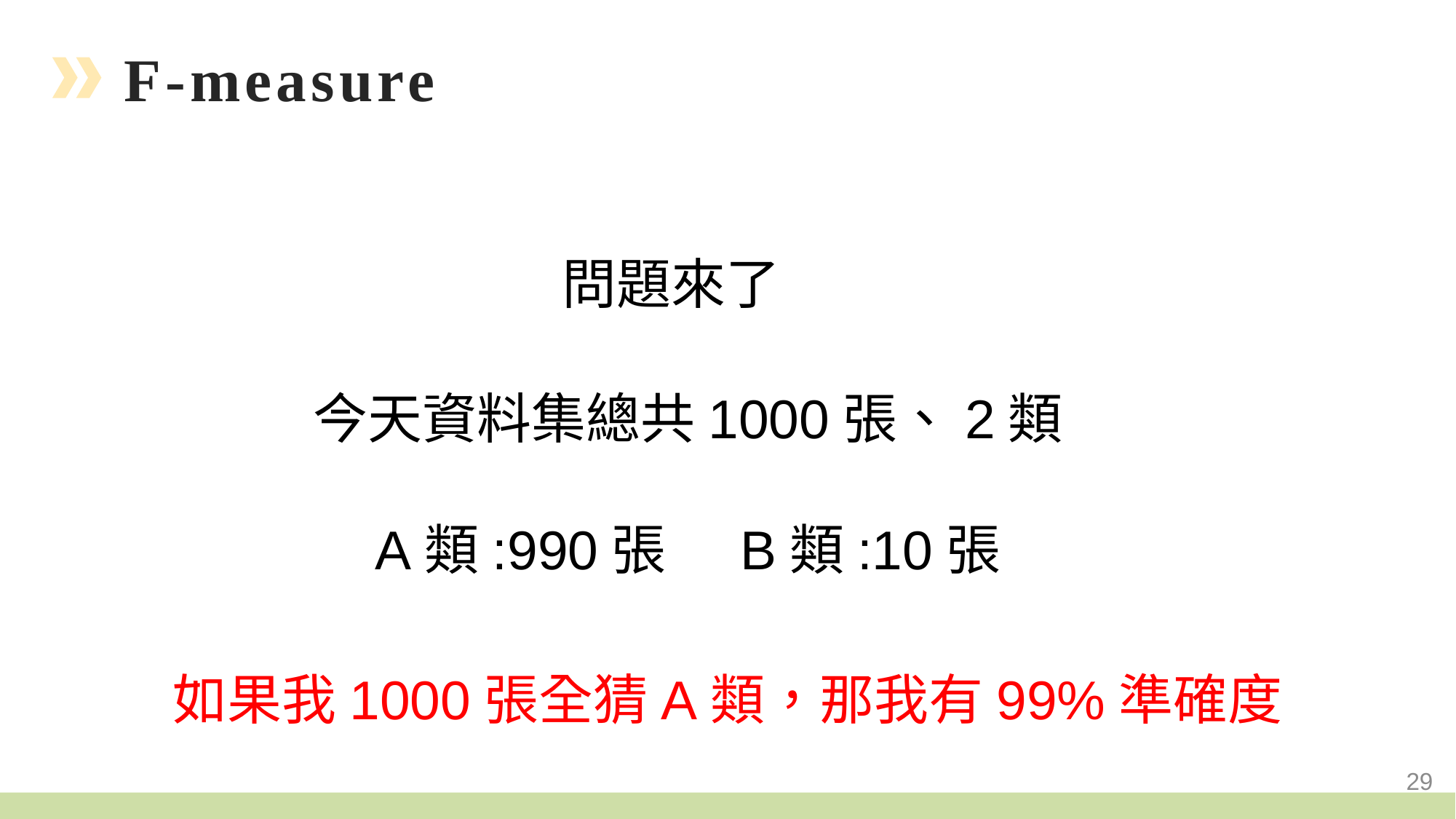

F-measure

問題來了
今天資料集總共1000張、2類

A類:990張     B類:10張
如果我1000張全猜A類，那我有99%準確度
29